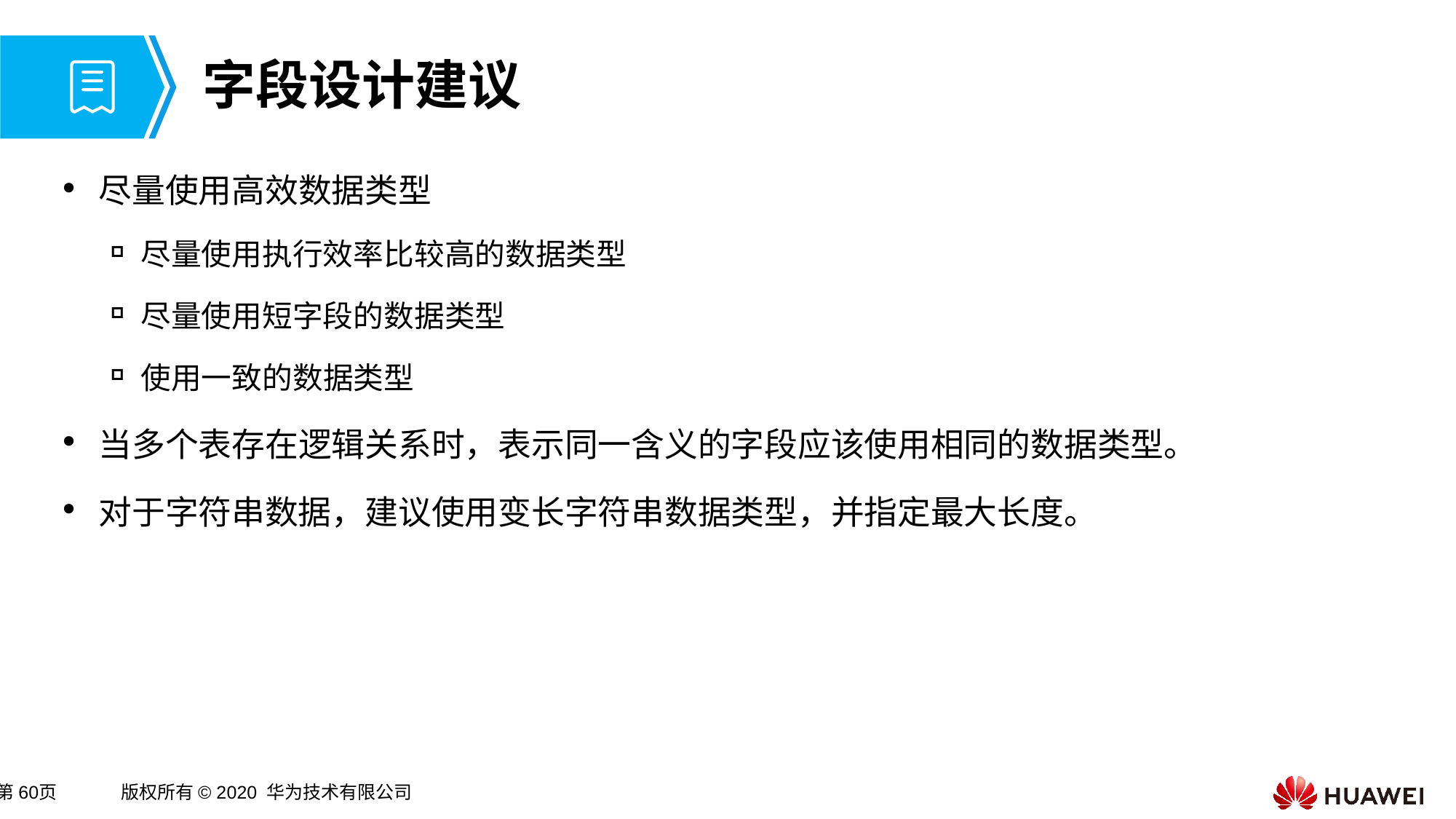

# 字段设计建议
尽量使用高效数据类型
尽量使用执行效率比较高的数据类型
尽量使用短字段的数据类型
使用一致的数据类型
当多个表存在逻辑关系时，表示同一含义的字段应该使用相同的数据类型。
对于字符串数据，建议使用变长字符串数据类型，并指定最大长度。